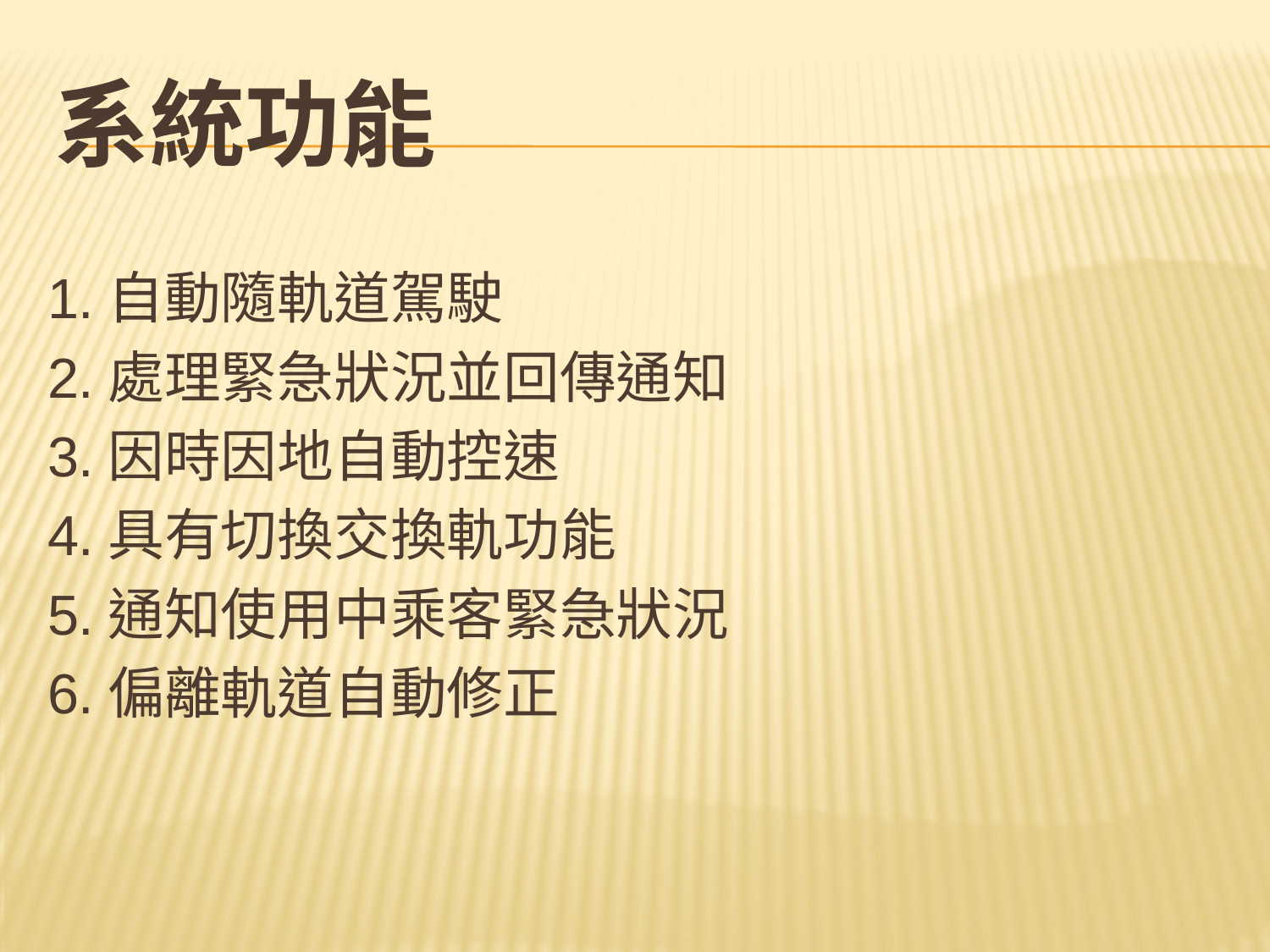

# 系統功能
1.自動隨軌道駕駛
2.處理緊急狀況並回傳通知
3.因時因地自動控速
4.具有切換交換軌功能
5.通知使用中乘客緊急狀況
6.偏離軌道自動修正